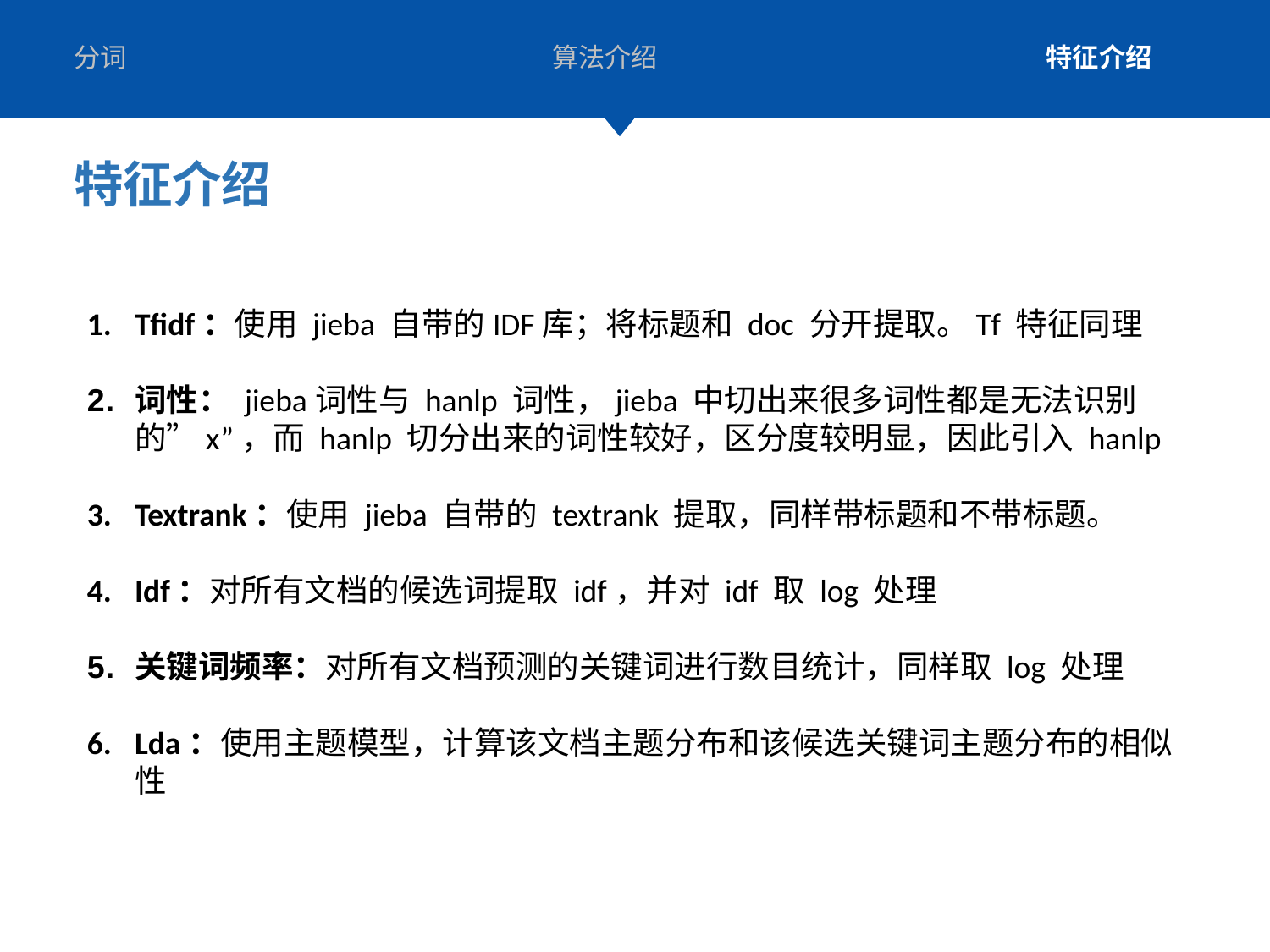

分词
算法介绍
特征介绍

特征介绍
二、模型介绍
Tfidf：使用 jieba 自带的IDF库；将标题和 doc 分开提取。Tf 特征同理

词性： jieba词性与 hanlp 词性，jieba 中切出来很多词性都是无法识别 的”x”，而 hanlp 切分出来的词性较好，区分度较明显，因此引入 hanlp

Textrank：使用 jieba 自带的 textrank 提取，同样带标题和不带标题。

Idf：对所有文档的候选词提取 idf，并对 idf 取 log 处理

关键词频率：对所有文档预测的关键词进行数目统计，同样取 log 处理

Lda：使用主题模型，计算该文档主题分布和该候选关键词主题分布的相似性